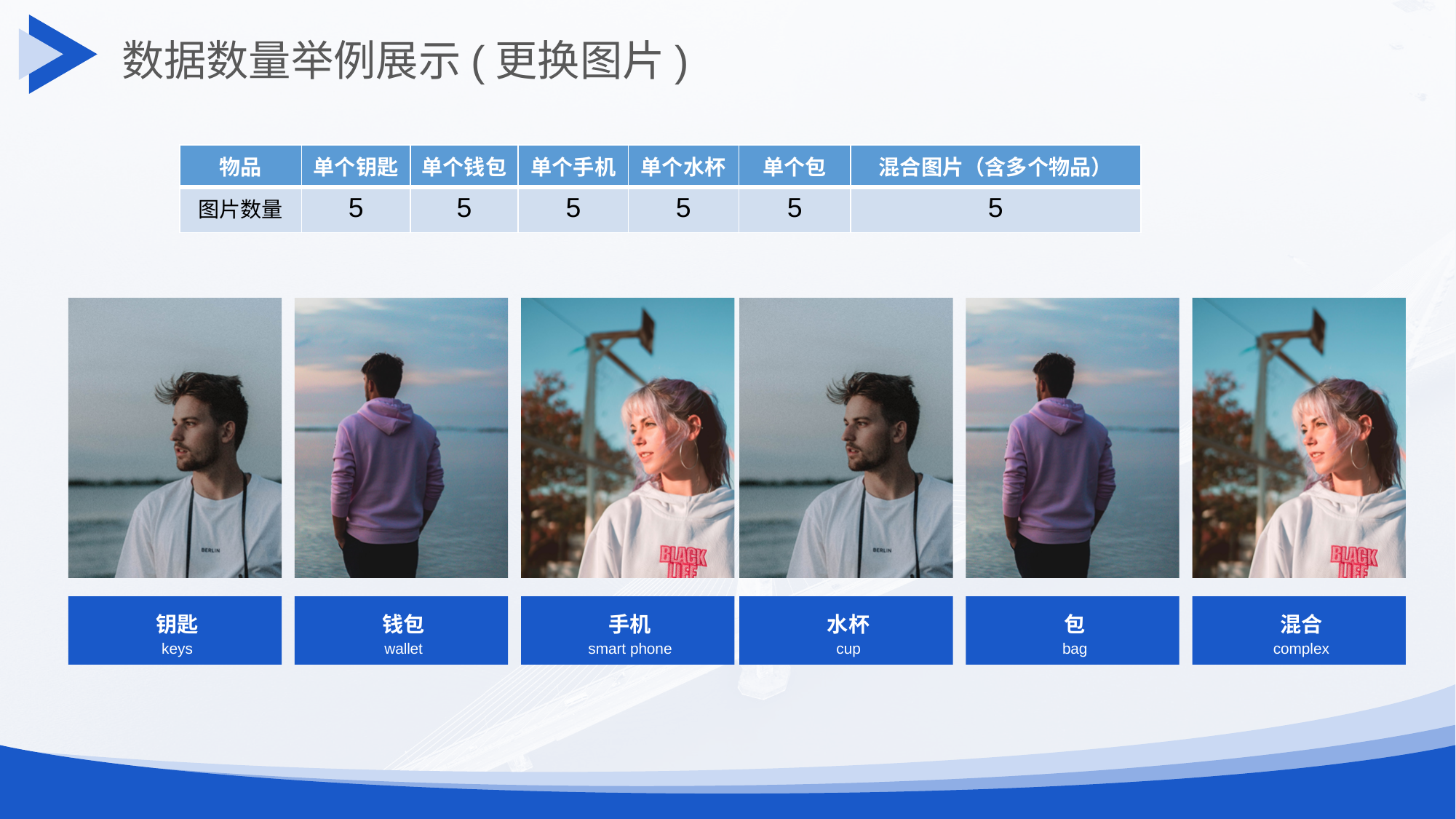

数据数量举例展示(更换图片)
| 物品 | 单个钥匙 | 单个钱包 | 单个手机 | 单个水杯 | 单个包 | 混合图片（含多个物品） |
| --- | --- | --- | --- | --- | --- | --- |
| 图片数量 | 5 | 5 | 5 | 5 | 5 | 5 |

钥匙
keys

钱包
wallet

手机
smart phone

水杯
cup

包
bag

混合
complex